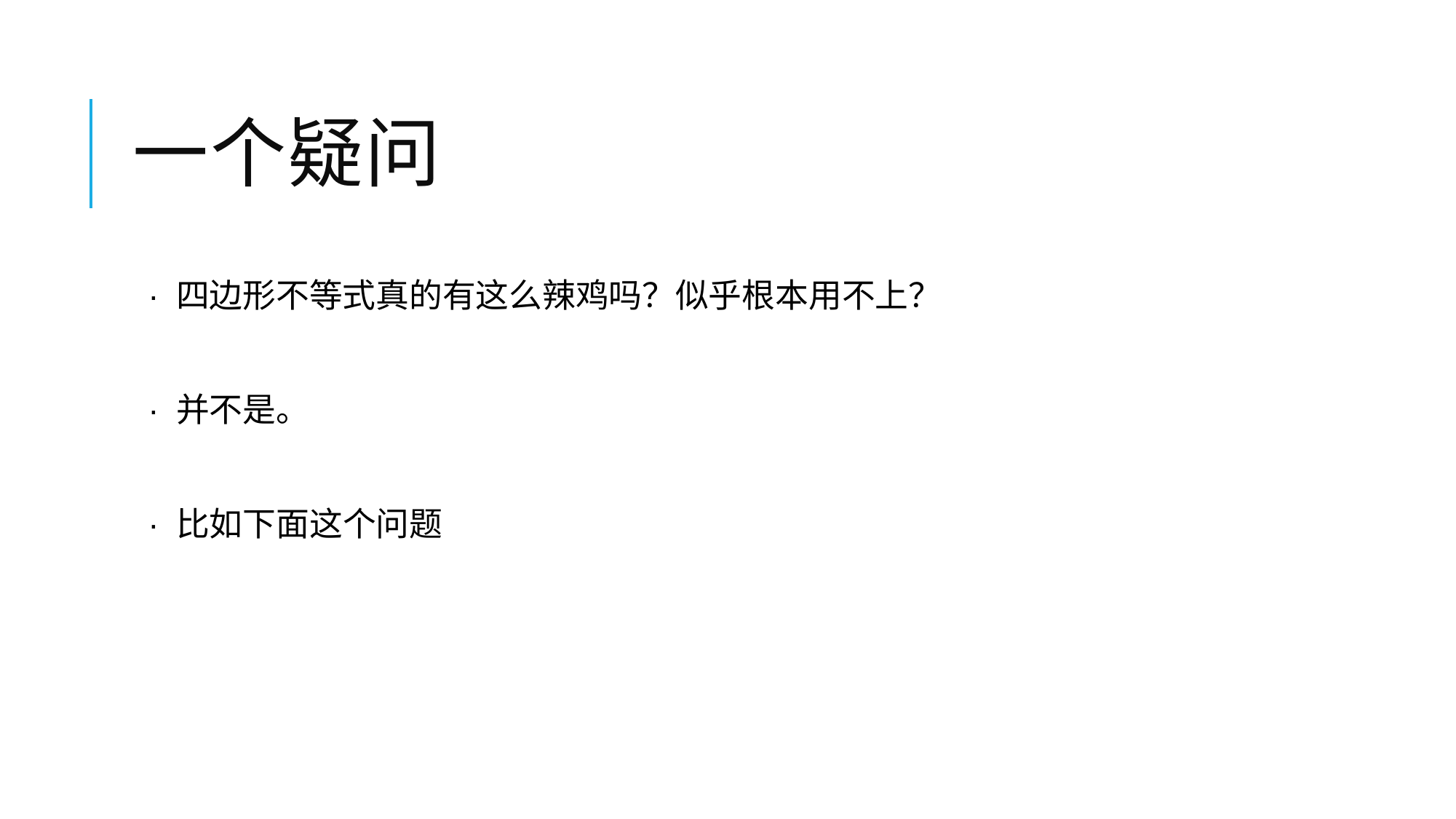

# 一个疑问
 · 四边形不等式真的有这么辣鸡吗？似乎根本用不上？

 · 并不是。

 · 比如下面这个问题